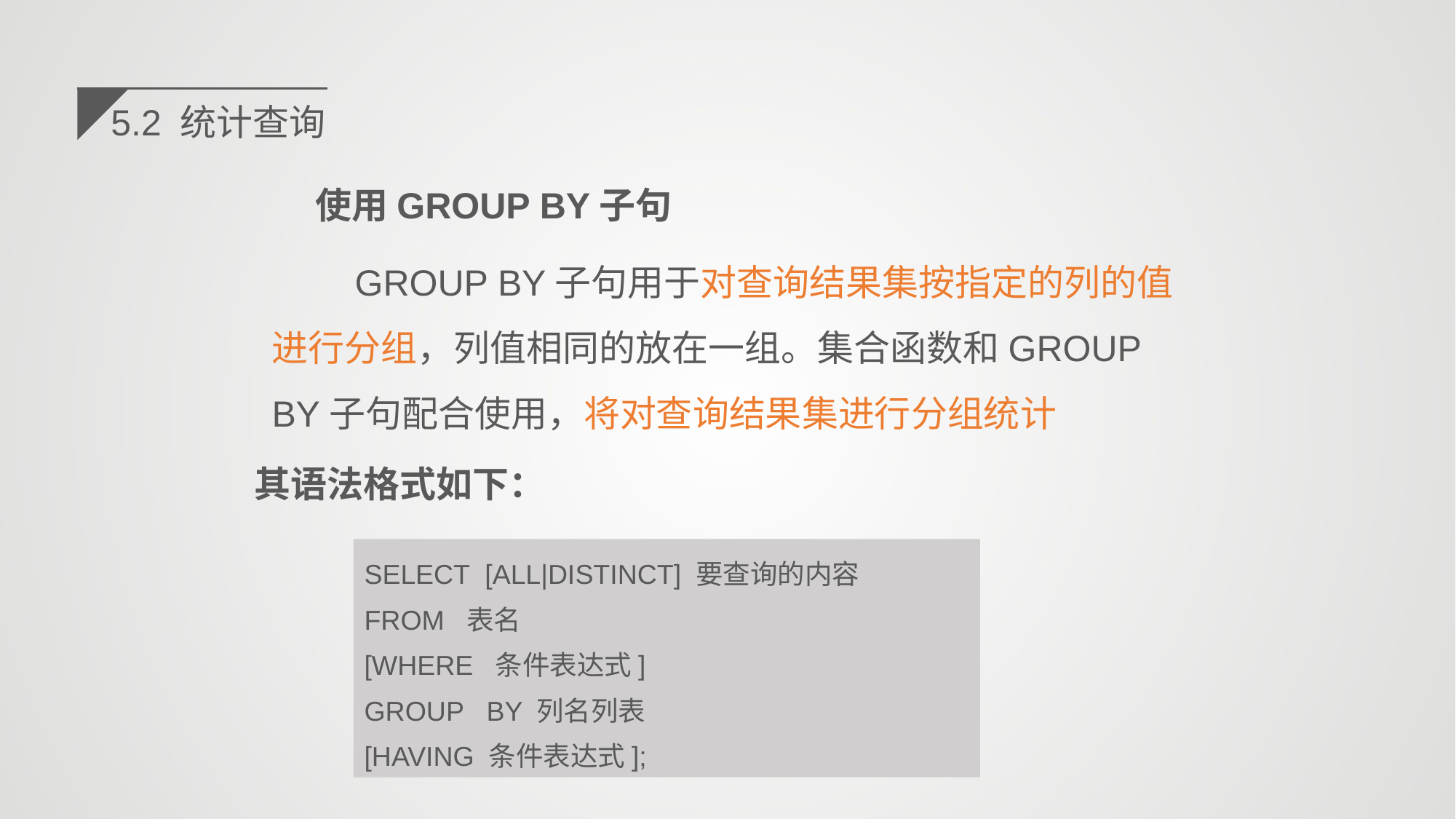

5.2 统计查询

使用GROUP BY子句
 GROUP BY子句用于对查询结果集按指定的列的值进行分组，列值相同的放在一组。集合函数和GROUP BY子句配合使用，将对查询结果集进行分组统计
其语法格式如下：
SELECT  [ALL|DISTINCT] 要查询的内容
FROM  表名
[WHERE  条件表达式]
GROUP   BY 列名列表
[HAVING 条件表达式];